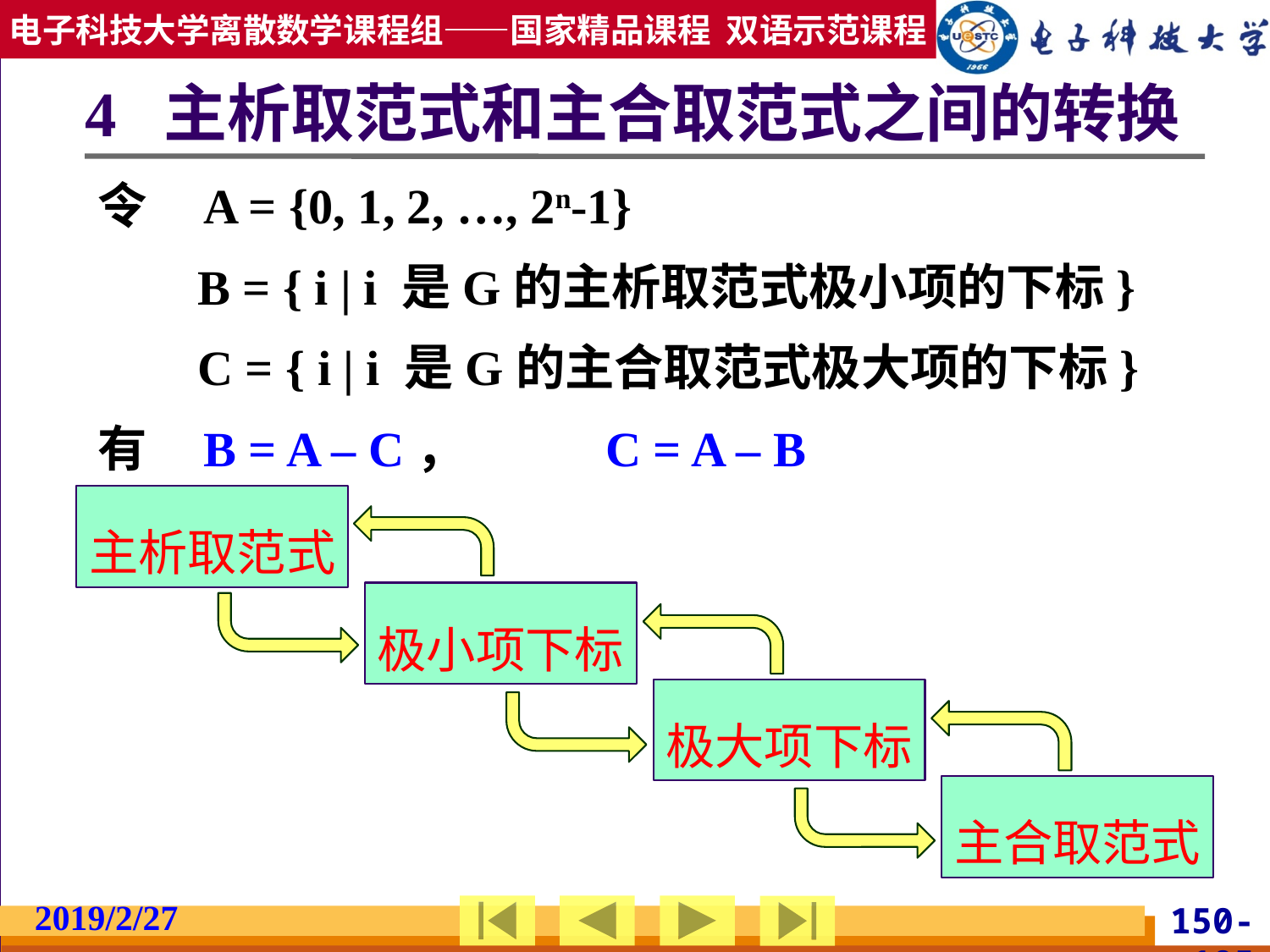

# 4  主析取范式和主合取范式之间的转换
令    A = {0, 1, 2, …, 2n-1}
B = { i | i 是G的主析取范式极小项的下标}
C = { i | i 是G的主合取范式极大项的下标}
有    B = A – C，		C = A – B
主析取范式

极小项下标

极大项下标

主合取范式

2019/2/27